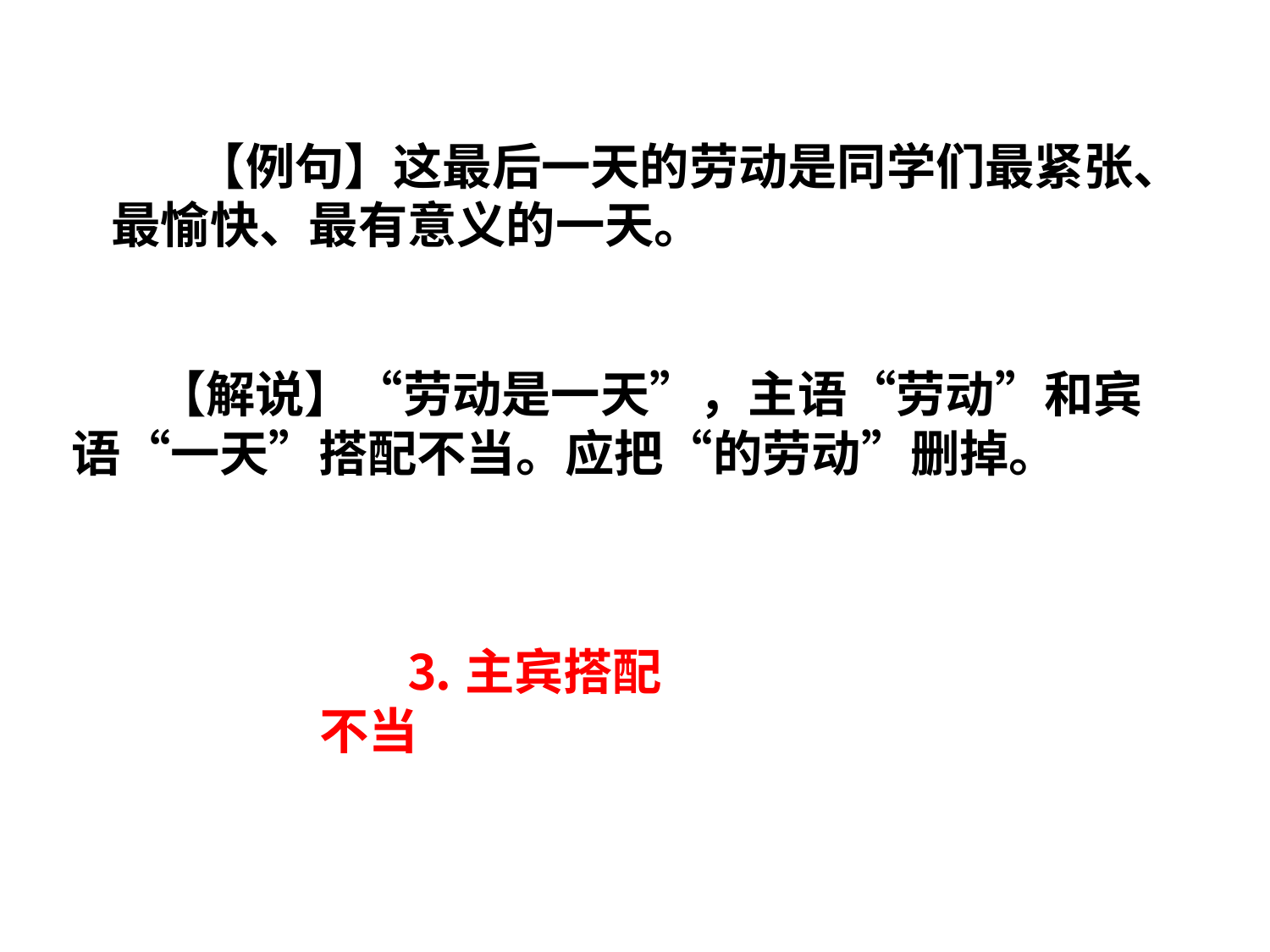

【例句】这最后一天的劳动是同学们最紧张、最愉快、最有意义的一天。
【解说】“劳动是一天”，主语“劳动”和宾语“一天”搭配不当。应把“的劳动”删掉。
⒊主宾搭配不当